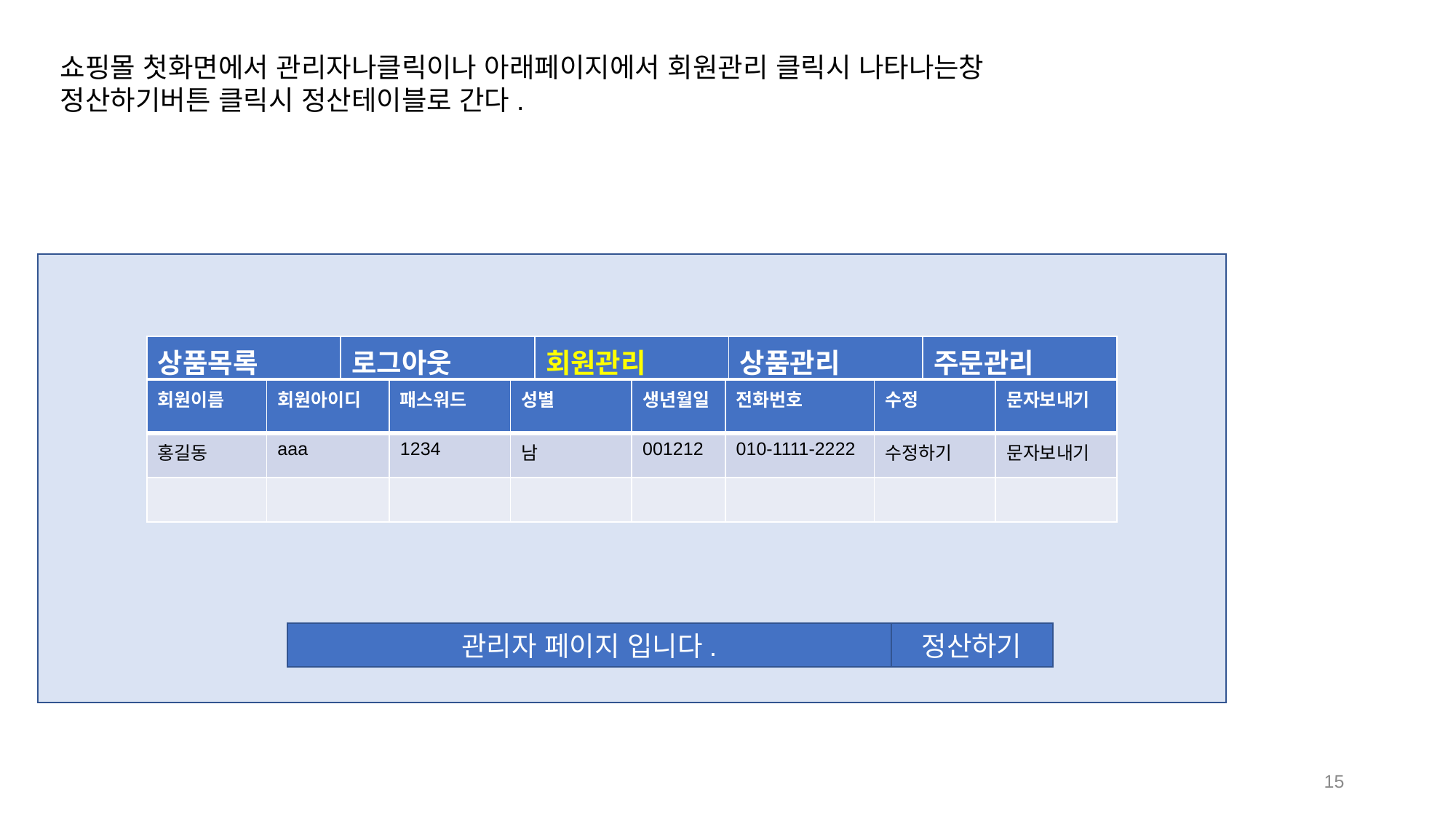

쇼핑몰 첫화면에서 관리자나클릭이나 아래페이지에서 회원관리 클릭시 나타나는창
정산하기버튼 클릭시 정산테이블로 간다.

| 상품목록 | 로그아웃 | 회원관리 | 상품관리 | 주문관리 |
| --- | --- | --- | --- | --- |
| 회원이름 | 회원아이디 | 패스워드 | 성별 | 생년월일 | 전화번호 | 수정 | 문자보내기 |
| --- | --- | --- | --- | --- | --- | --- | --- |
| 홍길동 | aaa | 1234 | 남 | 001212 | 010-1111-2222 | 수정하기 | 문자보내기 |
|  |  |  |  |  |  |  |  |
관리자 페이지 입니다.
정산하기
15